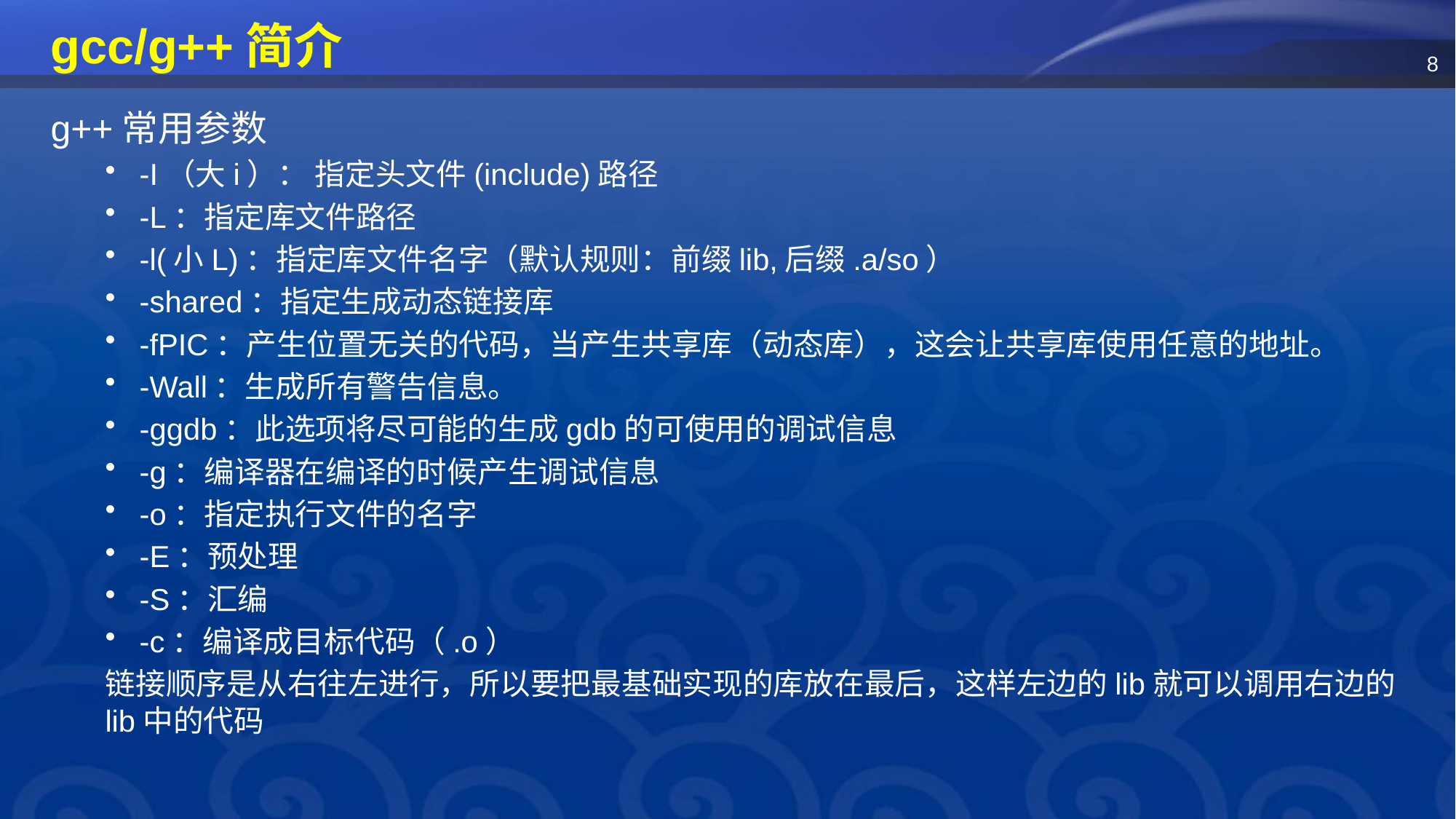

# gcc/g++简介
g++常用参数
-I（大i）： 指定头文件(include)路径
-L：指定库文件路径
-l(小L)：指定库文件名字（默认规则：前缀lib,后缀.a/so）
-shared：指定生成动态链接库
-fPIC：产生位置无关的代码，当产生共享库（动态库），这会让共享库使用任意的地址。
-Wall：生成所有警告信息。
-ggdb：此选项将尽可能的生成gdb的可使用的调试信息
-g：编译器在编译的时候产生调试信息
-o：指定执行文件的名字
-E：预处理
-S：汇编
-c：编译成目标代码（.o）
链接顺序是从右往左进行，所以要把最基础实现的库放在最后，这样左边的lib就可以调用右边的lib中的代码